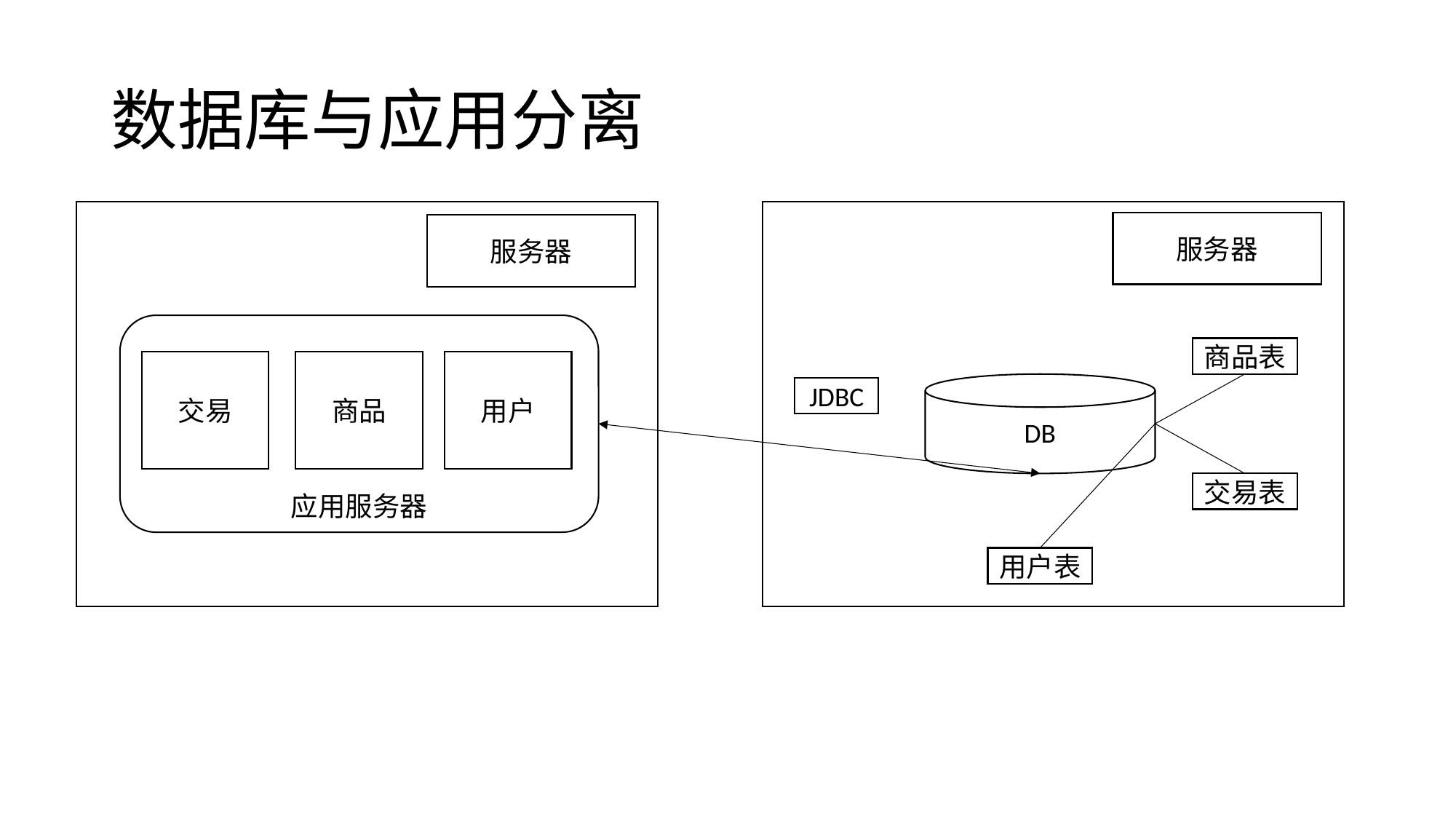

# 数据库与应用分离

服务器
服务器

应用服务器
商品表
商品
用户
交易
DB
JDBC
交易表
用户表